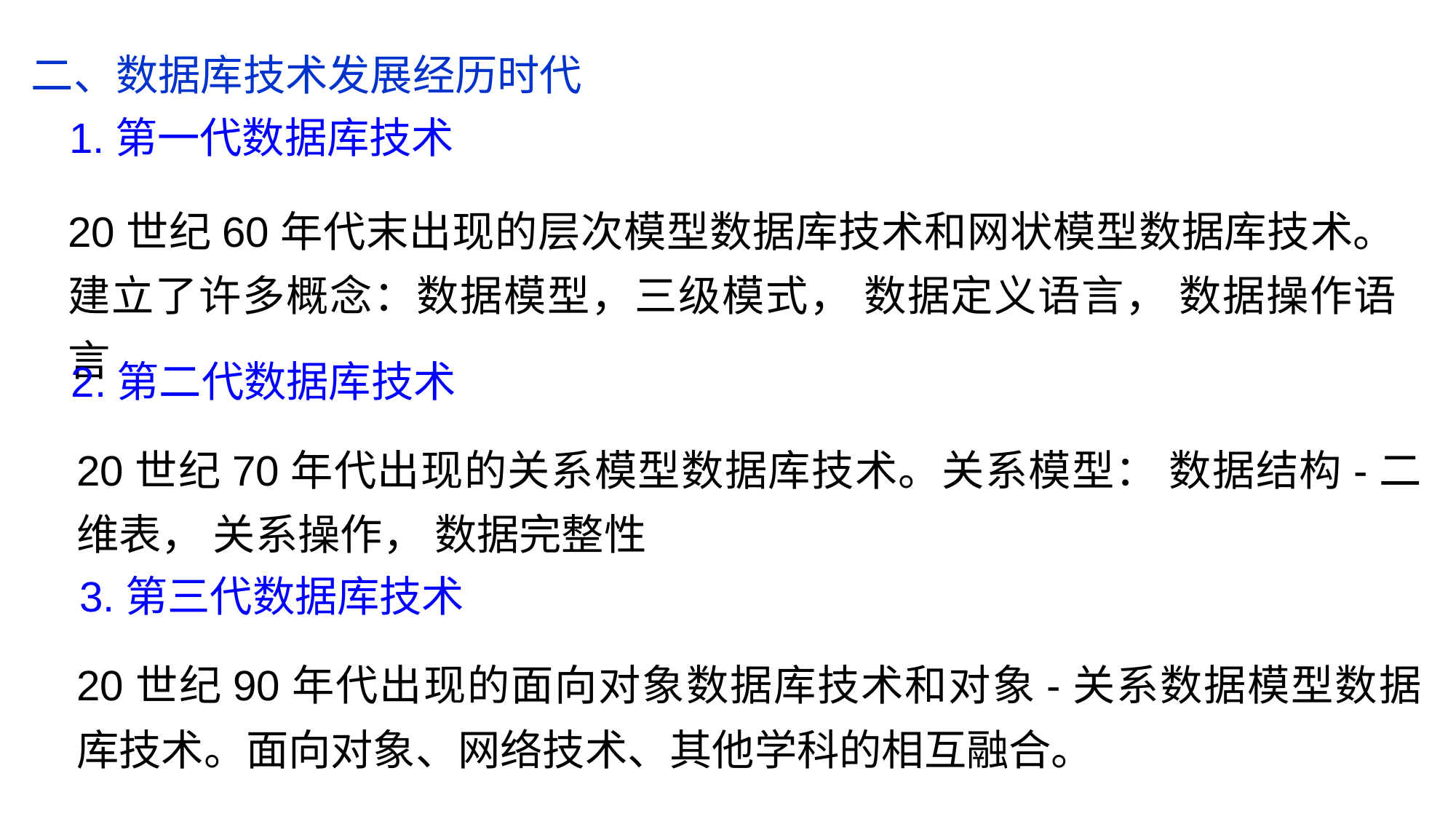

二、数据库技术发展经历时代
1.第一代数据库技术
20世纪60年代末出现的层次模型数据库技术和网状模型数据库技术。建立了许多概念：数据模型，三级模式， 数据定义语言， 数据操作语言
2.第二代数据库技术
20世纪70年代出现的关系模型数据库技术。关系模型： 数据结构-二维表， 关系操作， 数据完整性
3.第三代数据库技术
20世纪90年代出现的面向对象数据库技术和对象-关系数据模型数据库技术。面向对象、网络技术、其他学科的相互融合。